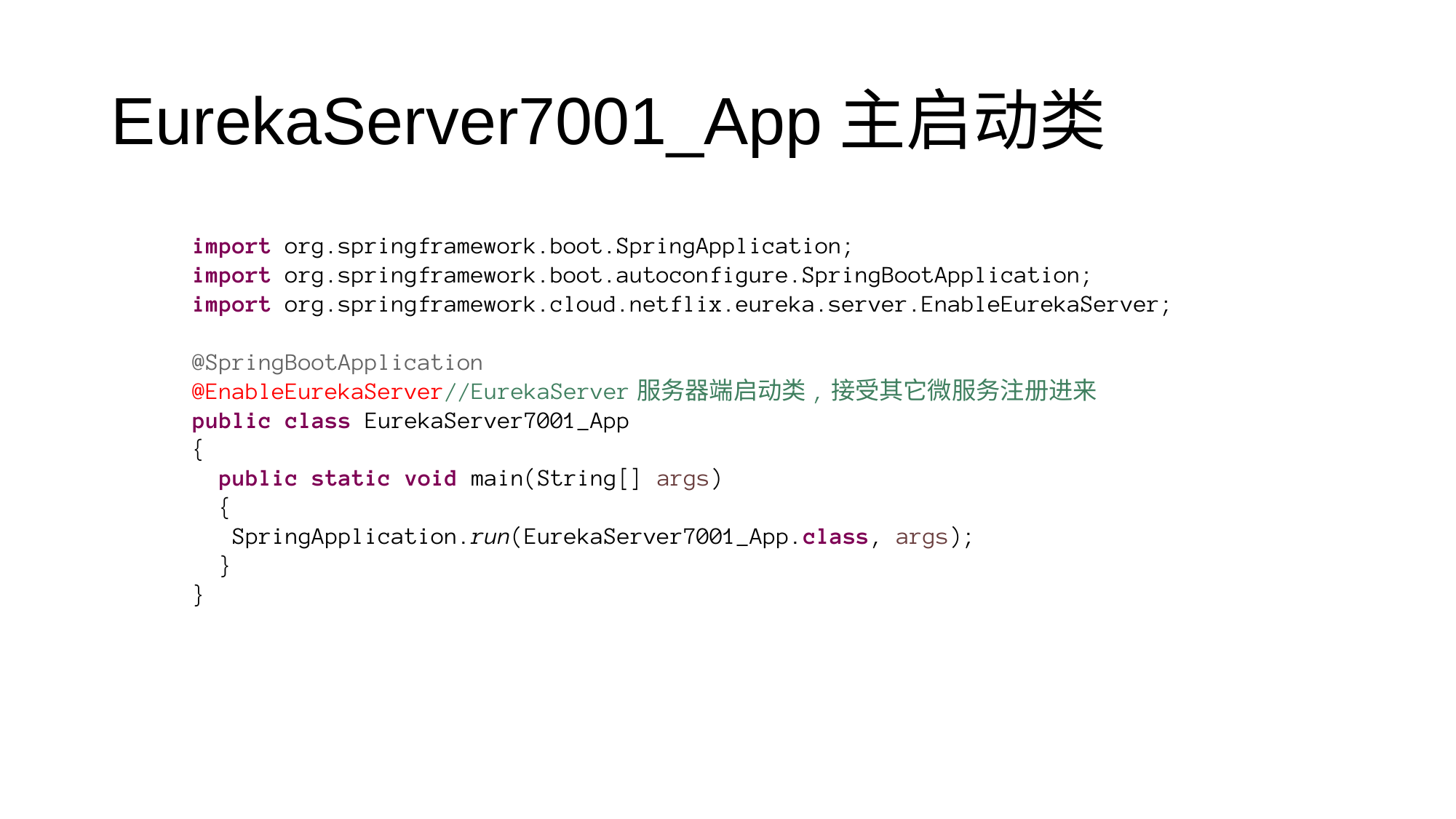

# EurekaServer7001_App主启动类
import org.springframework.boot.SpringApplication;
import org.springframework.boot.autoconfigure.SpringBootApplication;
import org.springframework.cloud.netflix.eureka.server.EnableEurekaServer;

@SpringBootApplication
@EnableEurekaServer//EurekaServer服务器端启动类,接受其它微服务注册进来
public class EurekaServer7001_App
{
  public static void main(String[] args)
  {
   SpringApplication.run(EurekaServer7001_App.class, args);
  }
}